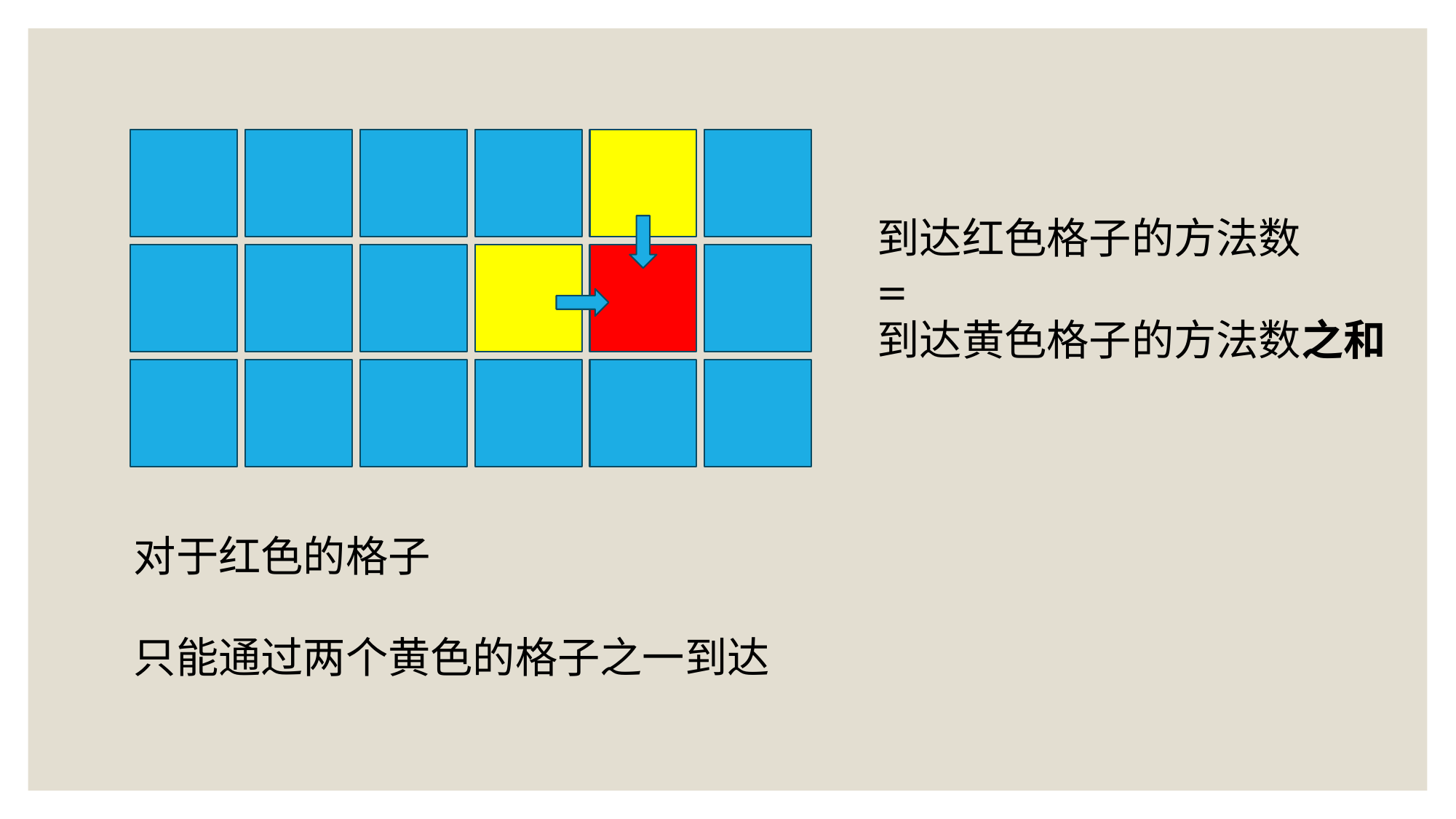

到达红色格子的方法数
=
到达黄色格子的方法数之和

对于红色的格子

只能通过两个黄色的格子之一到达